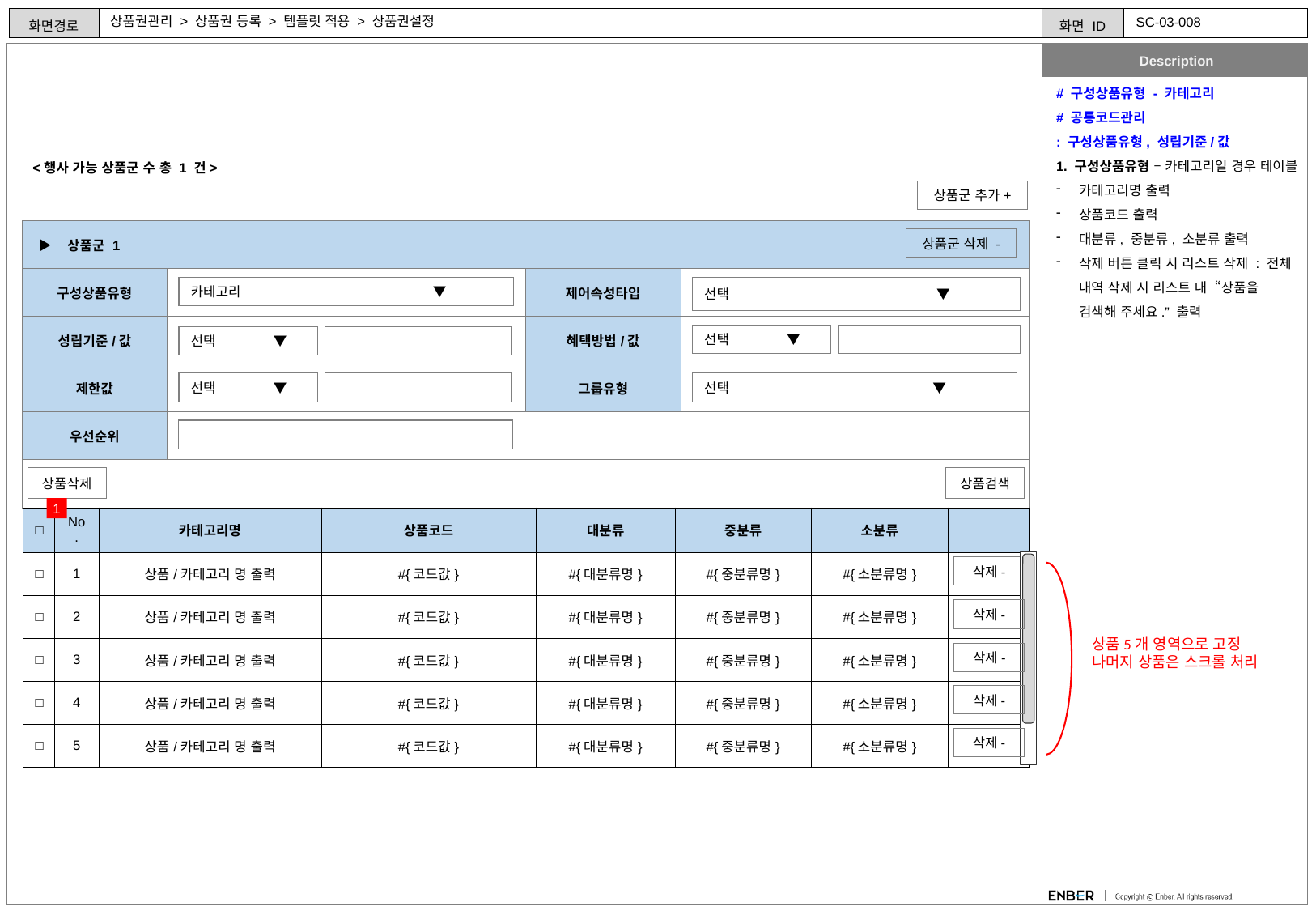

# 상품권관리 > 상품권 등록 > 템플릿 적용 > 상품권설정
SC-03-008
# 구성상품유형 - 카테고리
# 공통코드관리
: 구성상품유형, 성립기준/값
1. 구성상품유형 – 카테고리일 경우 테이블
카테고리명 출력
상품코드 출력
대분류, 중분류, 소분류 출력
삭제 버튼 클릭 시 리스트 삭제 : 전체 내역 삭제 시 리스트 내  “상품을 검색해 주세요.” 출력
<행사 가능 상품군 수 총 1 건>
상품군 추가+
| ▶ 상품군 1 |  |  |  |
| --- | --- | --- | --- |
| 구성상품유형 |  | 제어속성타입 |  |
| 성립기준/값 |  | 혜택방법/값 |  |
| 제한값 |  | 그룹유형 |  |
| 우선순위 |  |  |  |
|  |  |  |  |
상품군 삭제 -
카테고리                                                  ▼
선택                                                      ▼
선택               ▼

선택               ▼

선택               ▼

선택                                                     ▼

상품삭제
상품검색
1
| □ | No. | 카테고리명 | 상품코드 | 대분류 | 중분류 | 소분류 |  |
| --- | --- | --- | --- | --- | --- | --- | --- |
| □ | 1 | 상품/카테고리 명 출력 | #{코드값} | #{대분류명} | #{중분류명} | #{소분류명} |  |
| □ | 2 | 상품/카테고리 명 출력 | #{코드값} | #{대분류명} | #{중분류명} | #{소분류명} |  |
| □ | 3 | 상품/카테고리 명 출력 | #{코드값} | #{대분류명} | #{중분류명} | #{소분류명} |  |
| □ | 4 | 상품/카테고리 명 출력 | #{코드값} | #{대분류명} | #{중분류명} | #{소분류명} |  |
| □ | 5 | 상품/카테고리 명 출력 | #{코드값} | #{대분류명} | #{중분류명} | #{소분류명} |  |

삭제-

삭제-
상품5개 영역으로 고정
나머지 상품은 스크롤 처리
삭제-
삭제-
삭제-